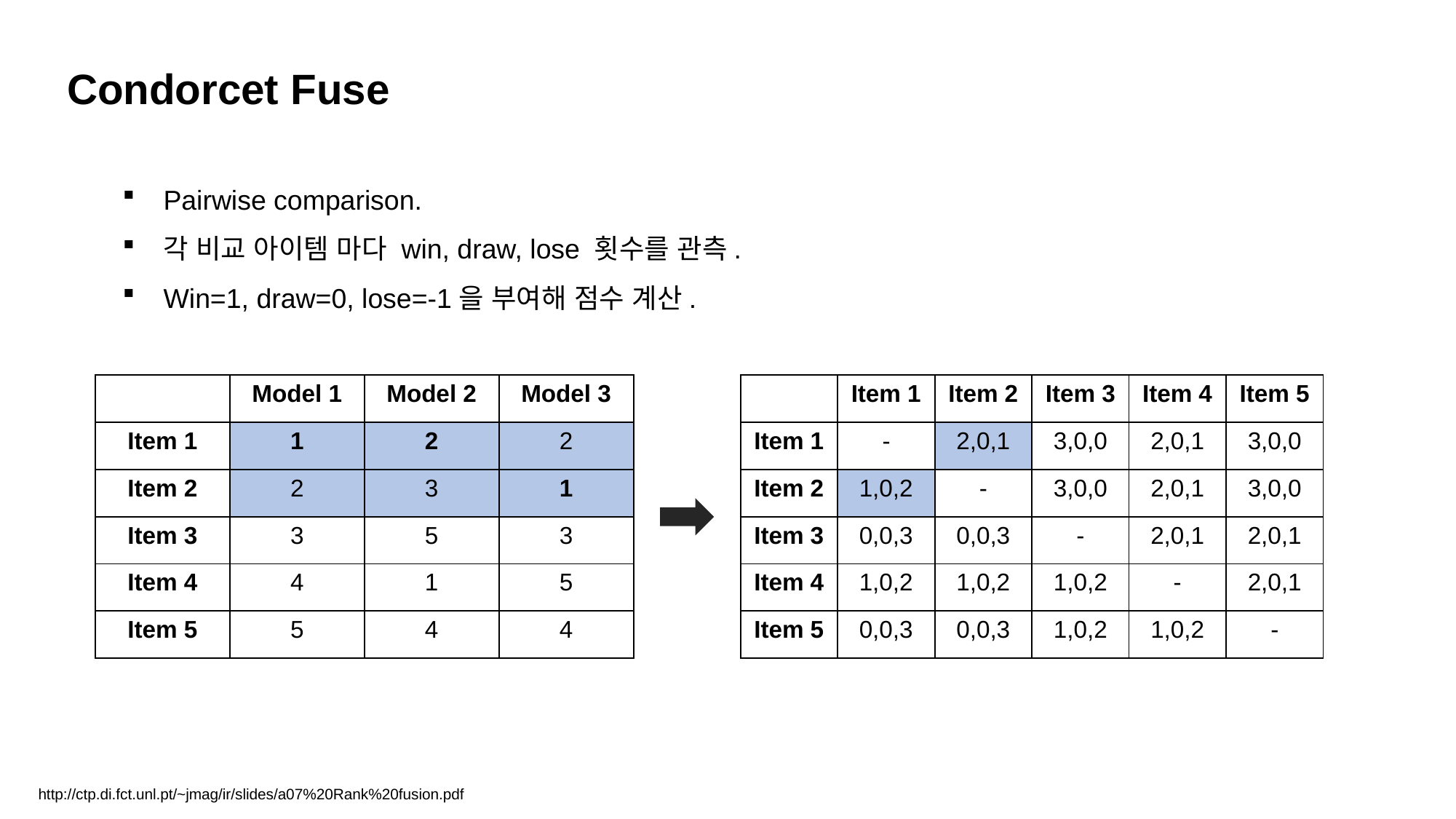

Condorcet Fuse
Pairwise comparison.
각 비교 아이템 마다 win, draw, lose 횟수를 관측.
Win=1, draw=0, lose=-1을 부여해 점수 계산.
|  | Model 1 | Model 2 | Model 3 |
| --- | --- | --- | --- |
| Item 1 | 1 | 2 | 2 |
| Item 2 | 2 | 3 | 1 |
| Item 3 | 3 | 5 | 3 |
| Item 4 | 4 | 1 | 5 |
| Item 5 | 5 | 4 | 4 |
|  | Item 1 | Item 2 | Item 3 | Item 4 | Item 5 |
| --- | --- | --- | --- | --- | --- |
| Item 1 | - | 2,0,1 | 3,0,0 | 2,0,1 | 3,0,0 |
| Item 2 | 1,0,2 | - | 3,0,0 | 2,0,1 | 3,0,0 |
| Item 3 | 0,0,3 | 0,0,3 | - | 2,0,1 | 2,0,1 |
| Item 4 | 1,0,2 | 1,0,2 | 1,0,2 | - | 2,0,1 |
| Item 5 | 0,0,3 | 0,0,3 | 1,0,2 | 1,0,2 | - |

http://ctp.di.fct.unl.pt/~jmag/ir/slides/a07%20Rank%20fusion.pdf